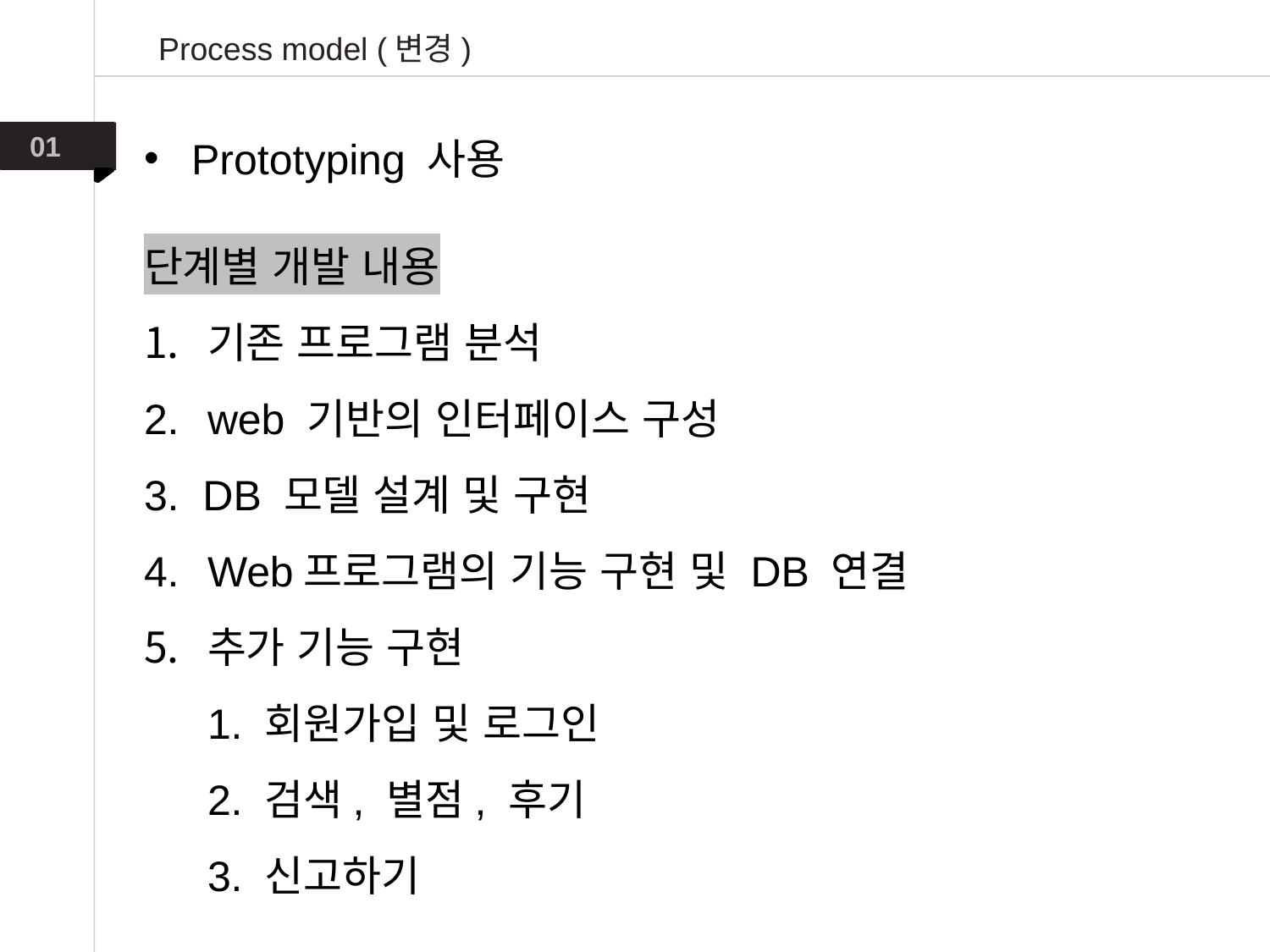

Process model (변경)
Prototyping 사용

단계별 개발 내용
기존 프로그램 분석
web 기반의 인터페이스 구성
3.  DB 모델 설계 및 구현
Web프로그램의 기능 구현 및 DB 연결
추가 기능 구현
1. 회원가입 및 로그인
2. 검색, 별점, 후기
3. 신고하기

01
01